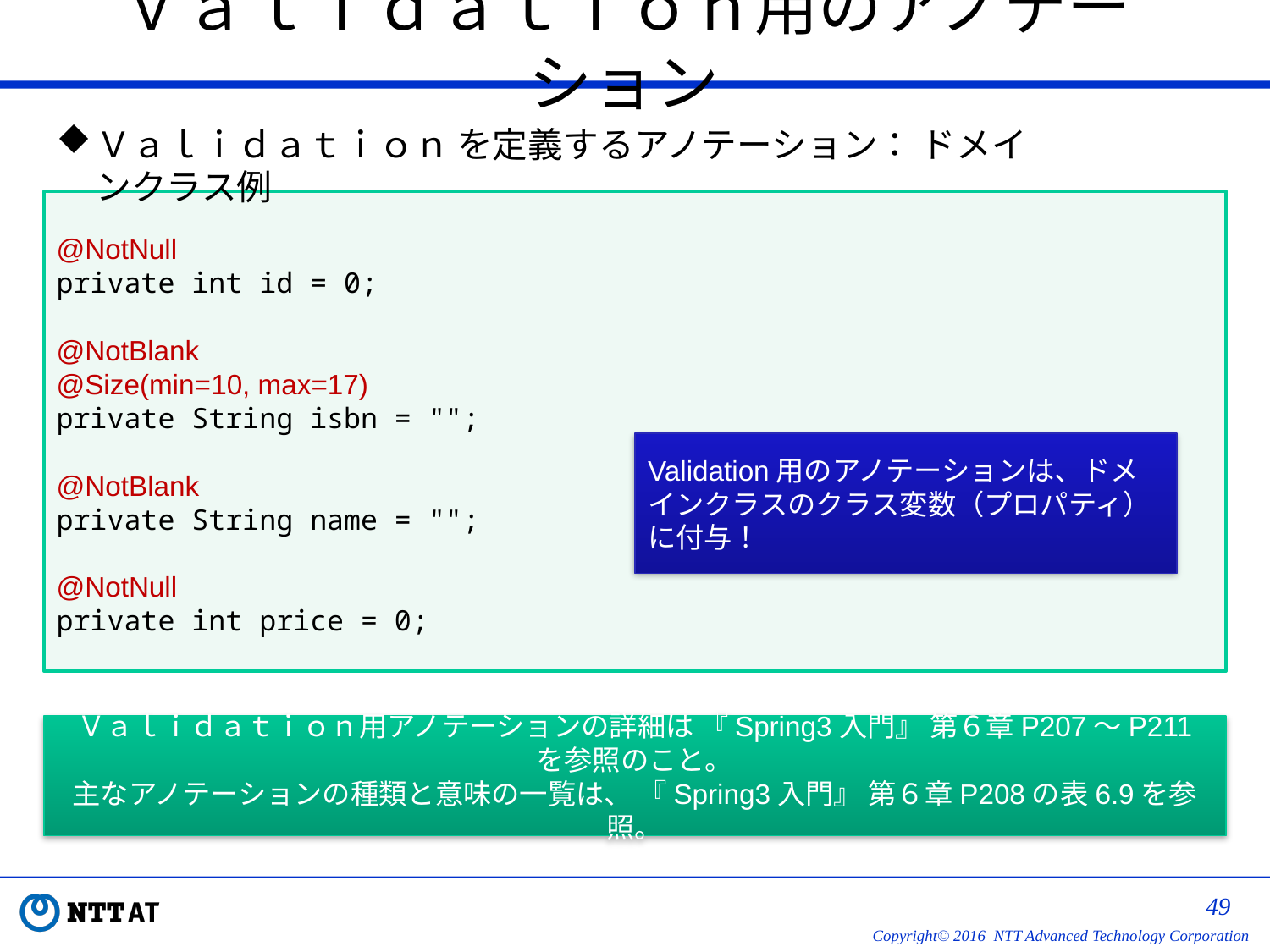

# Ｖａｌｉｄａｔｉｏｎ用のアノテーション
Ｖａｌｉｄａｔｉｏｎ を定義するアノテーション： ドメインクラス例

@NotNull
private int id = 0;

@NotBlank
@Size(min=10, max=17)
private String isbn = "";

@NotBlank
private String name = "";

@NotNull
private int price = 0;

Validation用のアノテーションは、ドメインクラスのクラス変数（プロパティ）に付与！
Ｖａｌｉｄａｔｉｏｎ用アノテーションの詳細は 『Spring3入門』 第６章P207～P211 を参照のこと。
主なアノテーションの種類と意味の一覧は、 『Spring3入門』 第６章P208の表6.9を参照。
49